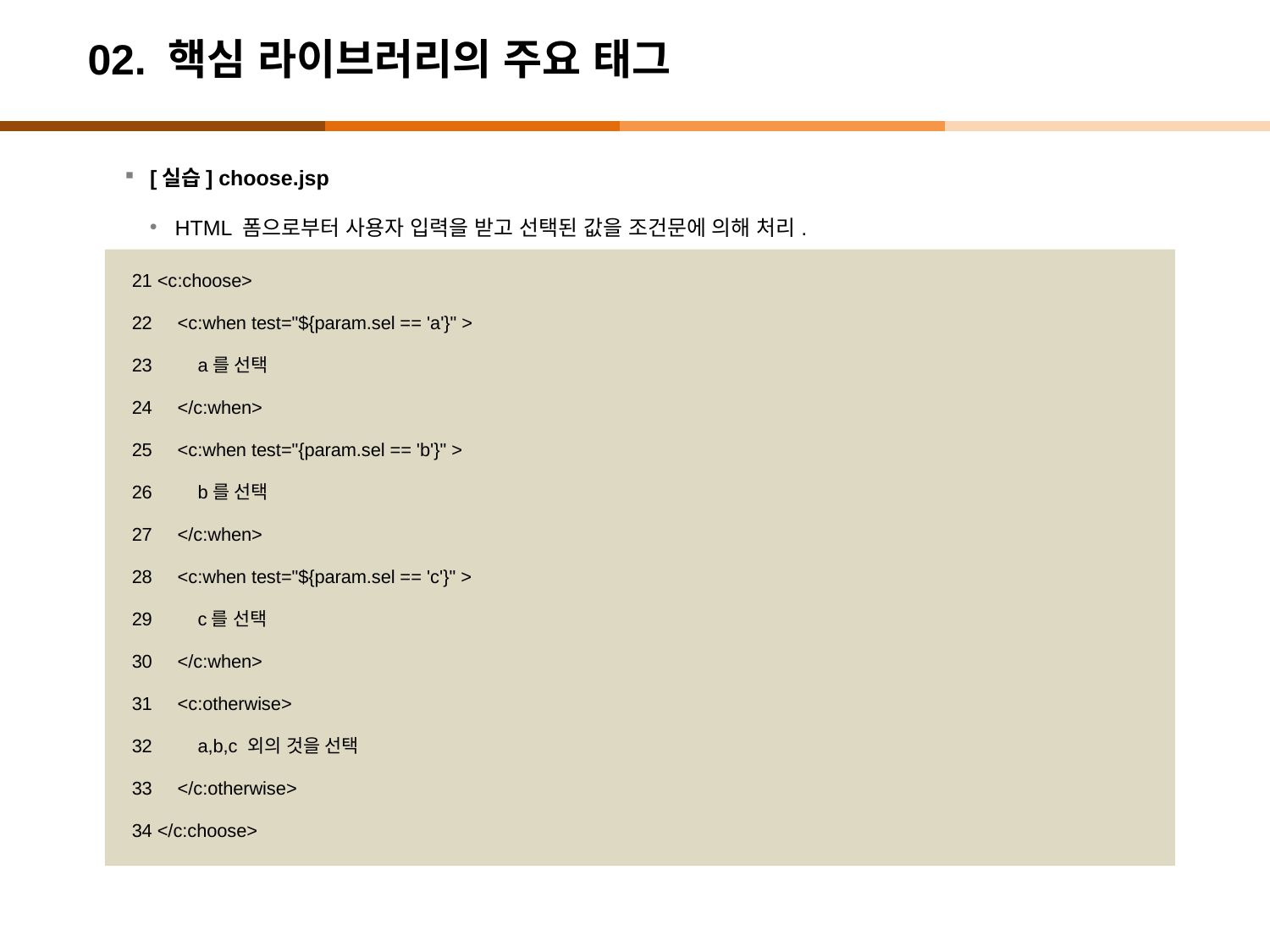

# 02. 핵심 라이브러리의 주요 태그
[실습] choose.jsp
HTML 폼으로부터 사용자 입력을 받고 선택된 값을 조건문에 의해 처리.

21 <c:choose>
22     <c:when test="${param.sel == 'a'}" >
23         a를 선택
24     </c:when>
25     <c:when test="{param.sel == 'b'}" >
26         b를 선택
27     </c:when>
28     <c:when test="${param.sel == 'c'}" >
29         c를 선택
30     </c:when>
31     <c:otherwise>
32         a,b,c 외의 것을 선택
33     </c:otherwise>
34 </c:choose>